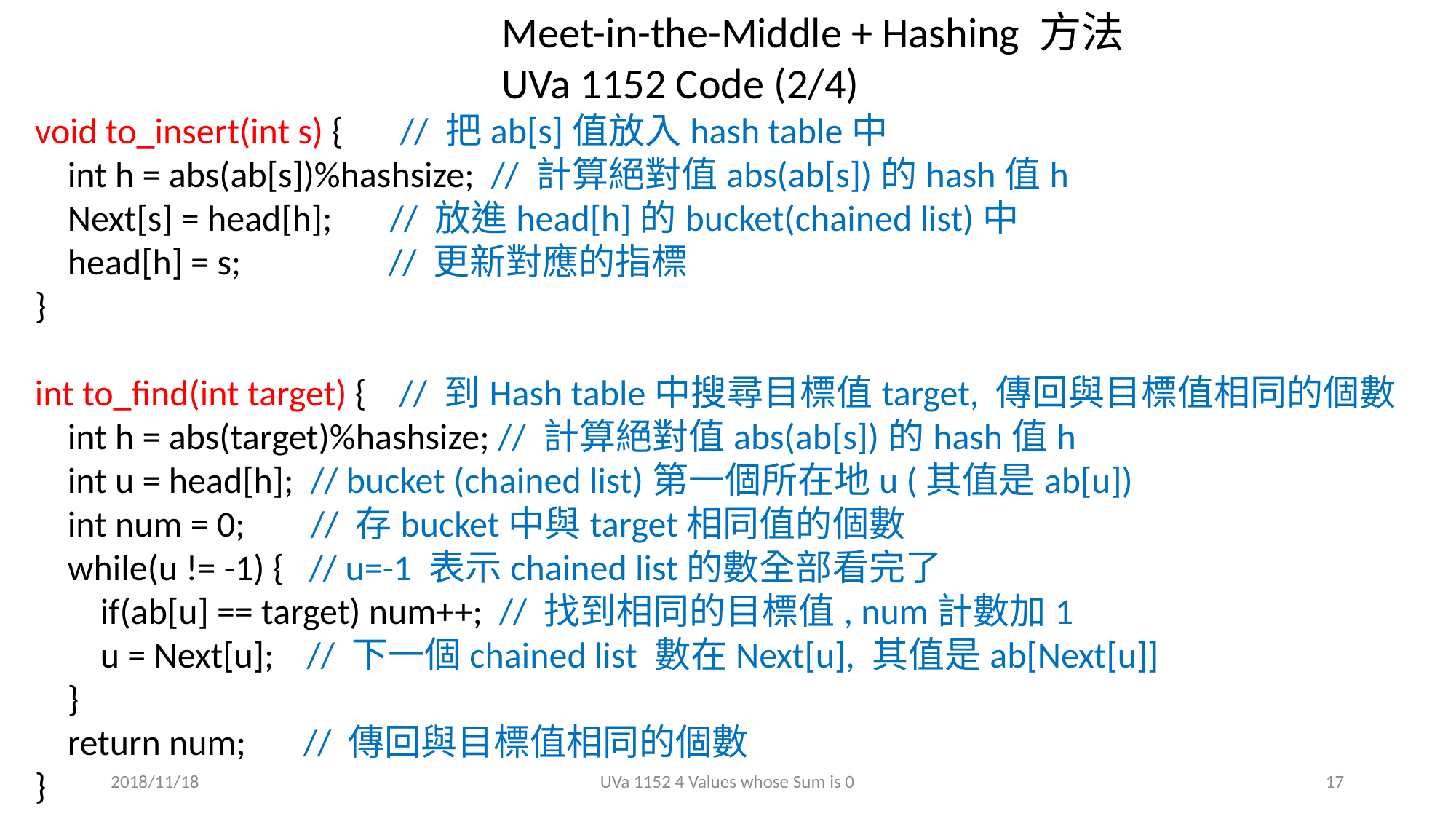

Meet-in-the-Middle + Hashing 方法
UVa 1152 Code (2/4)
void to_insert(int s) {       // 把ab[s]值放入hash table中
    int h = abs(ab[s])%hashsize;  // 計算絕對值abs(ab[s])的hash值h
    Next[s] = head[h];       // 放進head[h]的bucket(chained list)中
    head[h] = s;                  // 更新對應的指標
}

int to_find(int target) {    // 到Hash table中搜尋目標值target, 傳回與目標值相同的個數
    int h = abs(target)%hashsize; // 計算絕對值abs(ab[s])的hash值h
    int u = head[h];  // bucket (chained list)第一個所在地u (其值是ab[u])
    int num = 0;        // 存bucket中與target相同值的個數
    while(u != -1) {   // u=-1 表示chained list的數全部看完了
        if(ab[u] == target) num++;  // 找到相同的目標值, num計數加1
        u = Next[u];    // 下一個chained list 數在Next[u], 其值是ab[Next[u]]
    }
    return num;       // 傳回與目標值相同的個數
}
2018/11/18
UVa 1152 4 Values whose Sum is 0
17